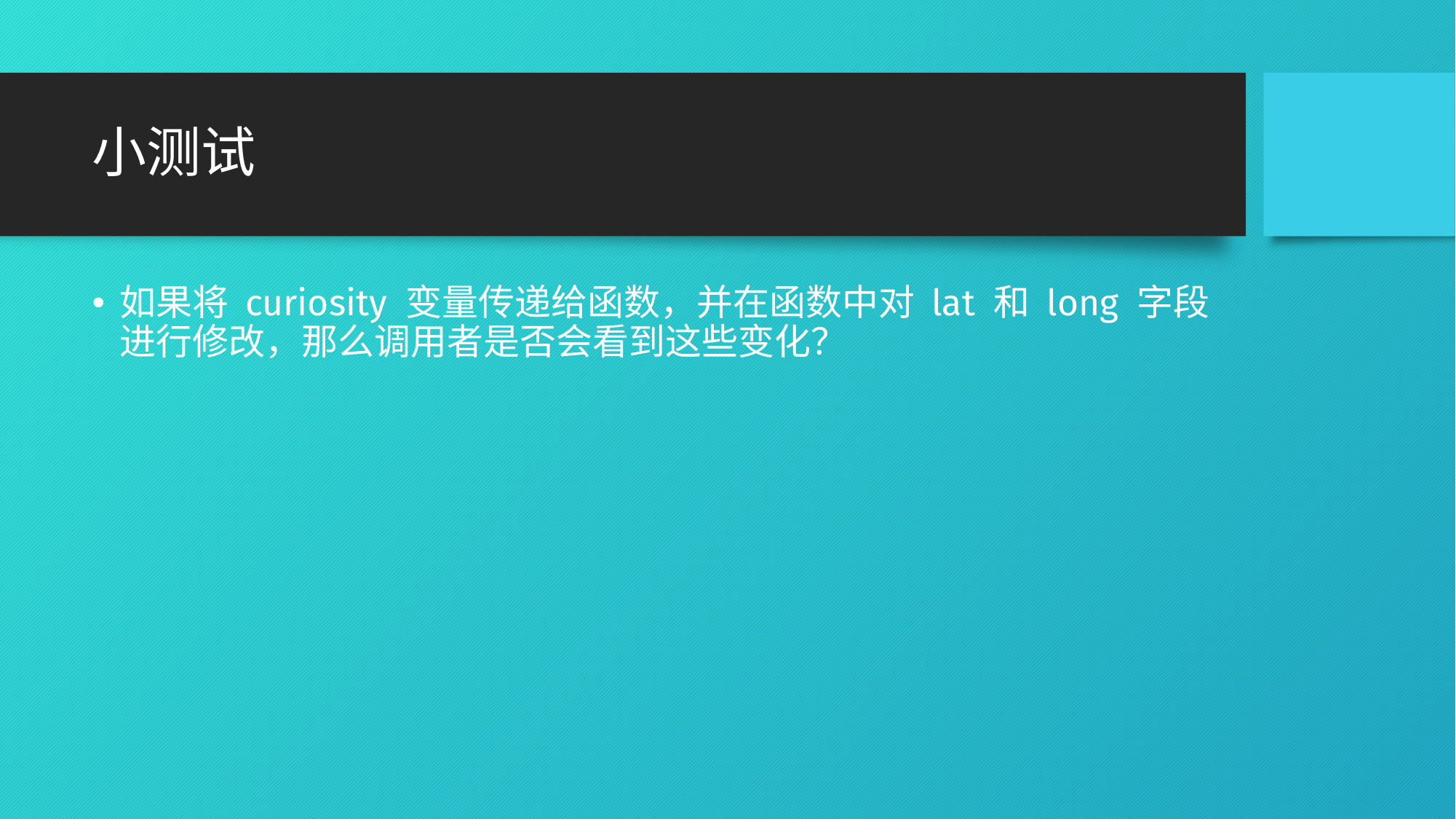

# 小测试
如果将 curiosity 变量传递给函数，并在函数中对 lat 和 long 字段进行修改，那么调用者是否会看到这些变化？